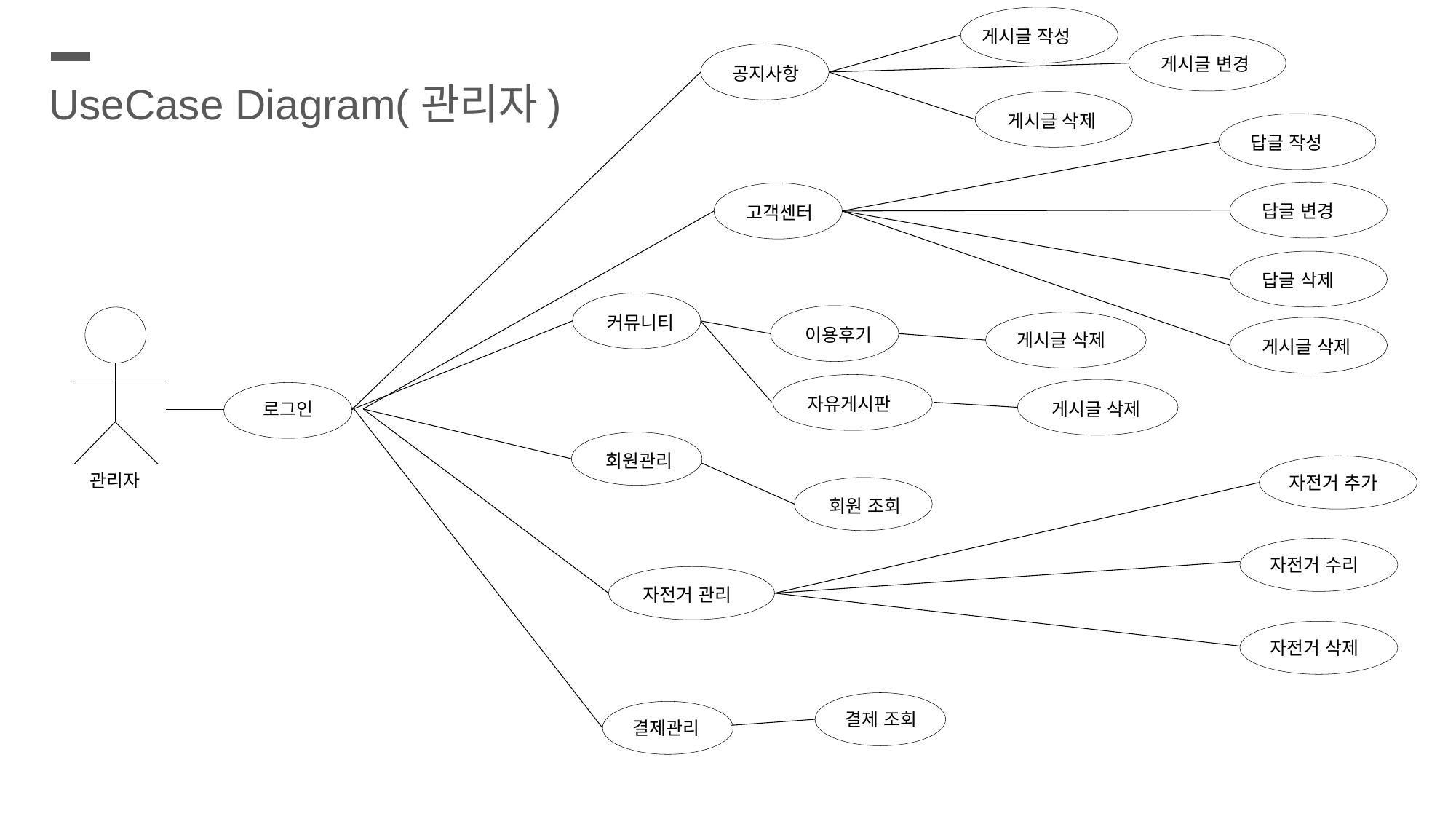

게시글 작성

게시글 변경
공지사항
UseCase Diagram(관리자)

게시글 삭제

답글 작성

답글 변경

고객센터

답글 삭제

커뮤니티

이용후기
게시글 삭제
게시글 삭제

자유게시판
게시글 삭제
로그인

회원관리

관리자
자전거 추가

회원 조회

자전거 수리

자전거 관리

자전거 삭제

결제 조회
결제관리